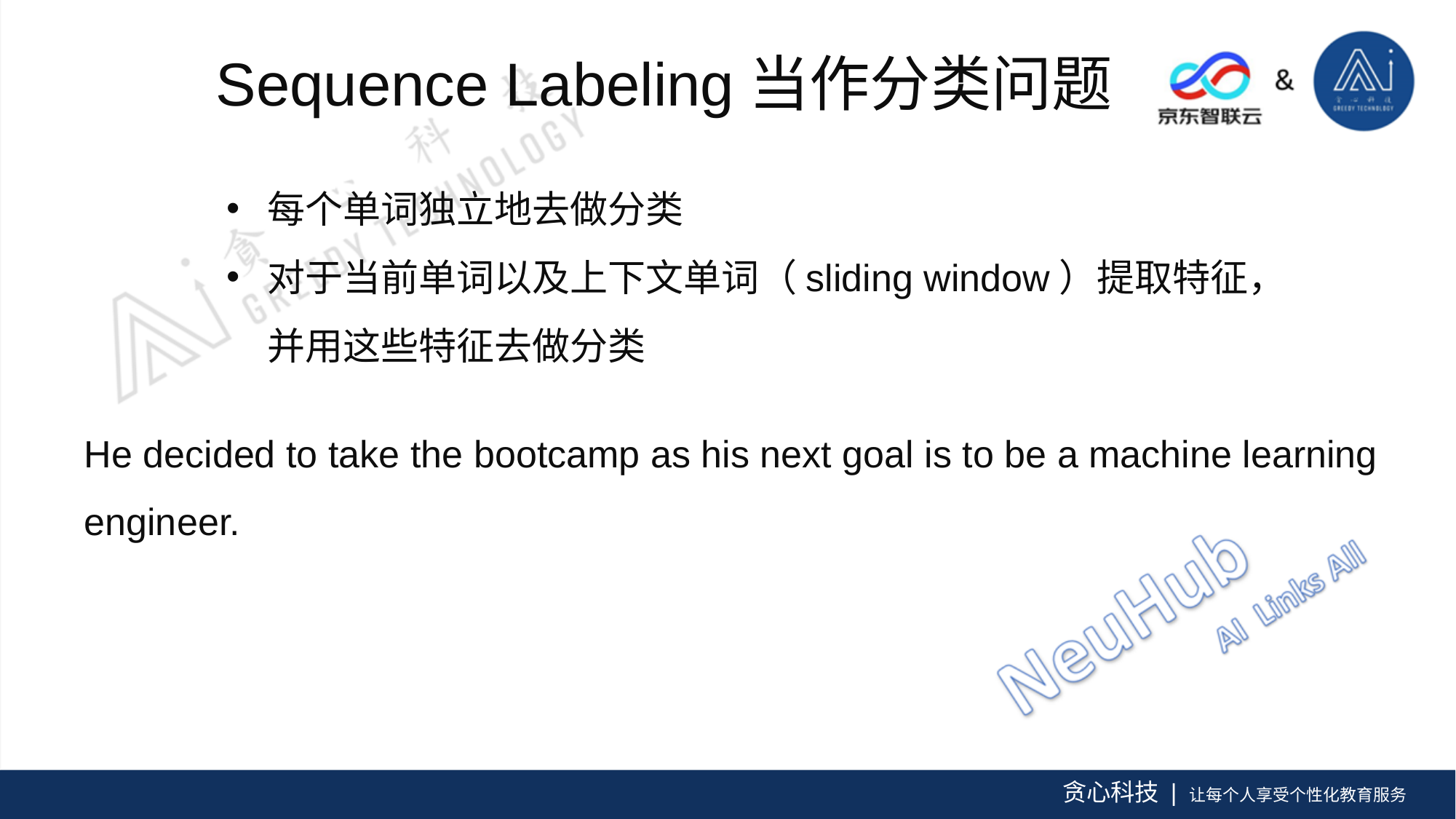

Sequence Labeling当作分类问题
每个单词独立地去做分类
对于当前单词以及上下文单词（sliding window）提取特征，并用这些特征去做分类
He decided to take the bootcamp as his next goal is to be a machine learning engineer.